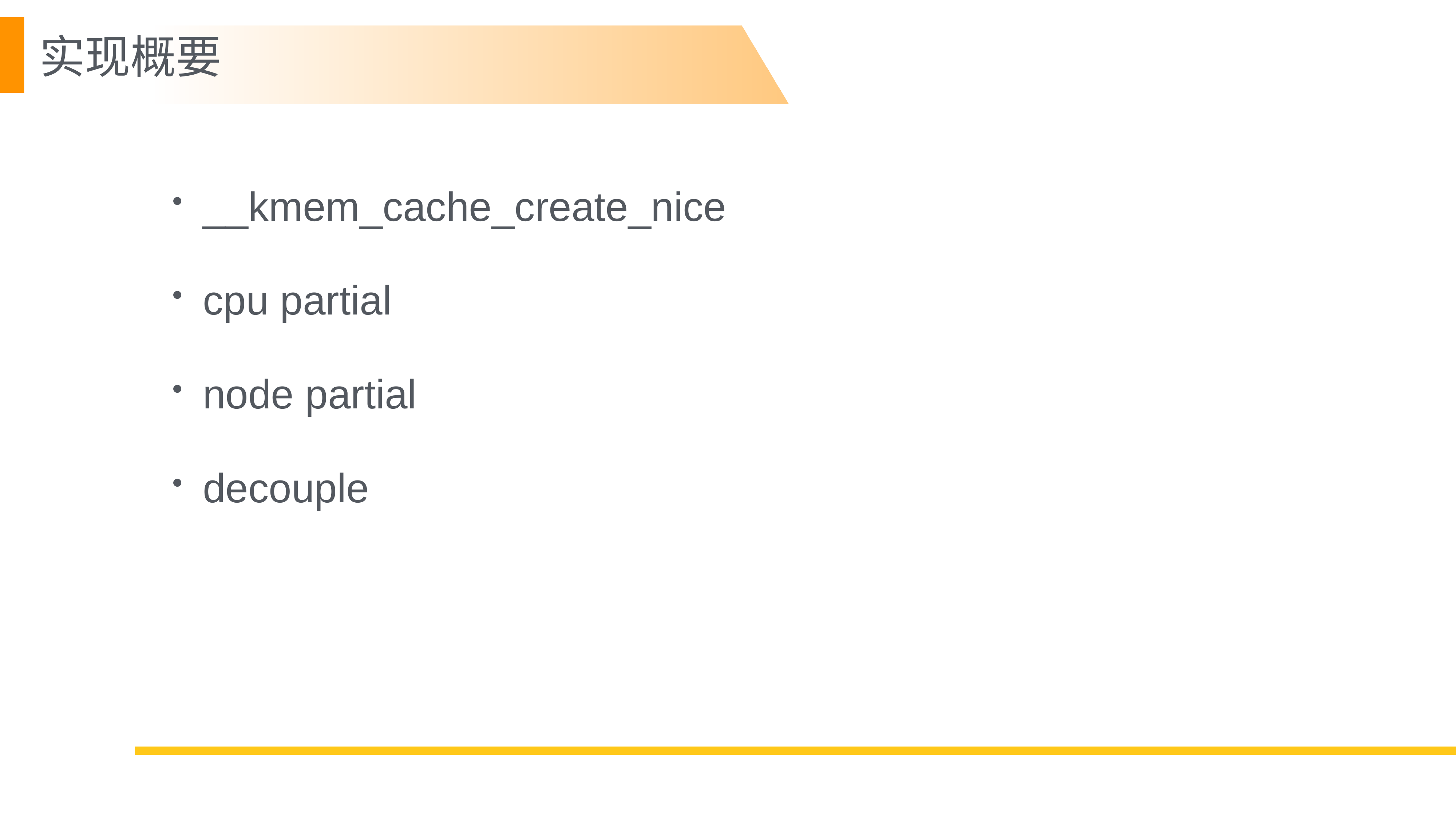

实现概要
__kmem_cache_create_nice
cpu partial
node partial
decouple